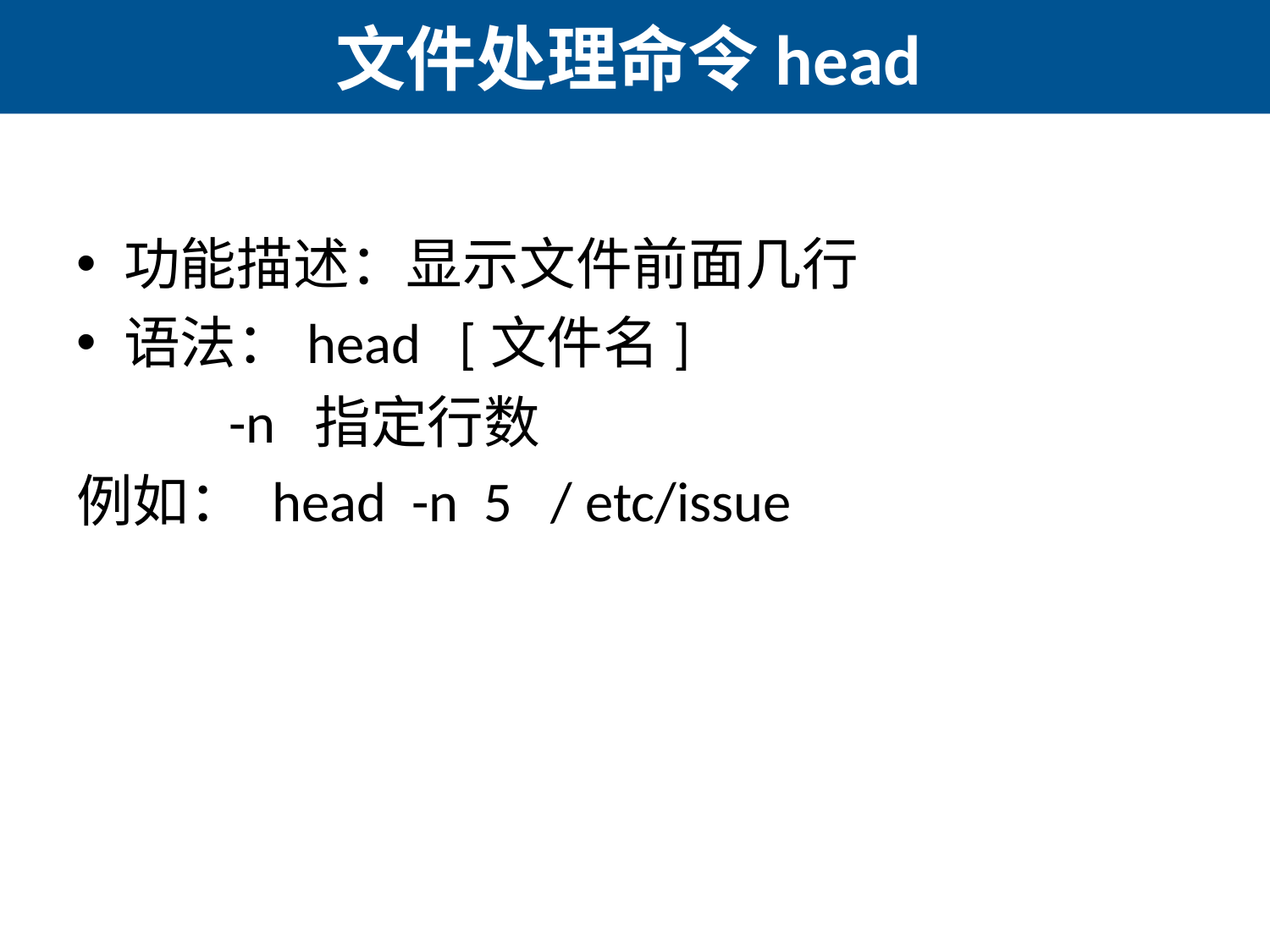

# 文件处理命令head
功能描述：显示文件前面几行
语法：head   [文件名]
	  -n  指定行数
例如： head  -n  5   / etc/issue